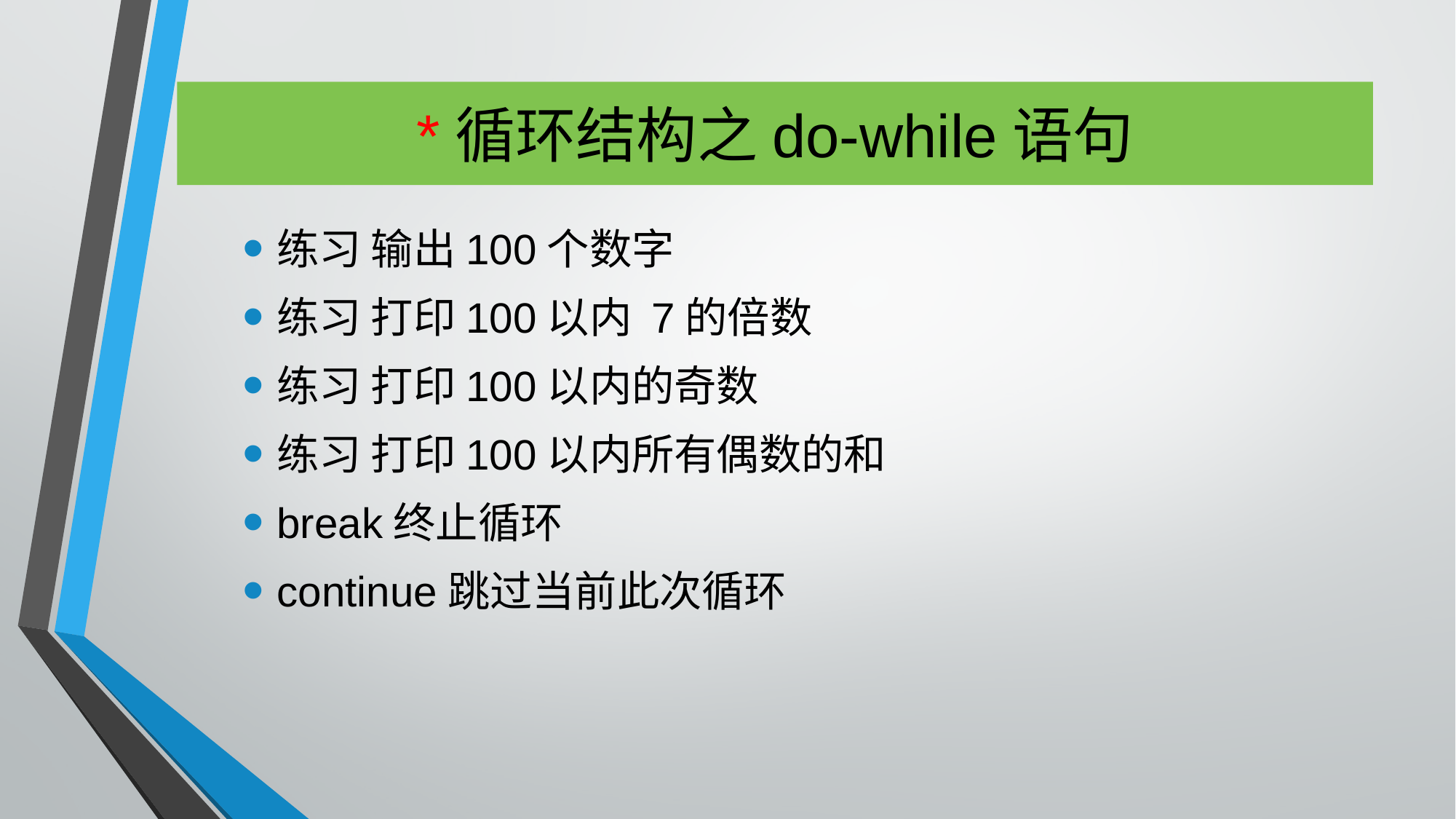

# *循环结构之do-while语句
练习 输出100个数字
练习 打印100以内 7的倍数
练习 打印100以内的奇数
练习 打印100以内所有偶数的和
break终止循环
continue跳过当前此次循环